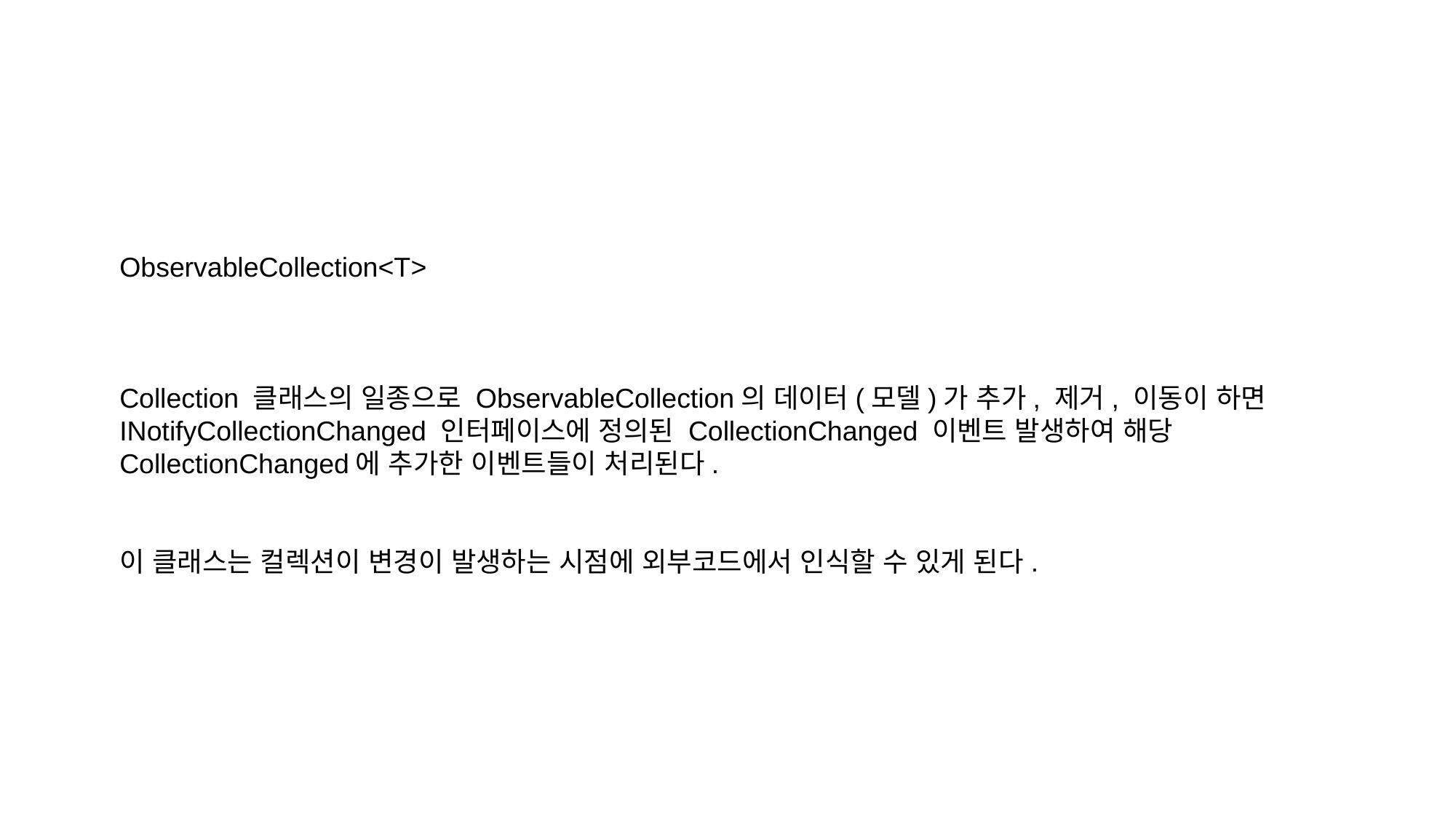

ObservableCollection<T>

Collection 클래스의 일종으로 ObservableCollection의 데이터(모델)가 추가, 제거, 이동이 하면
INotifyCollectionChanged 인터페이스에 정의된 CollectionChanged 이벤트 발생하여 해당
CollectionChanged에 추가한 이벤트들이 처리된다.

이 클래스는 컬렉션이 변경이 발생하는 시점에 외부코드에서 인식할 수 있게 된다.